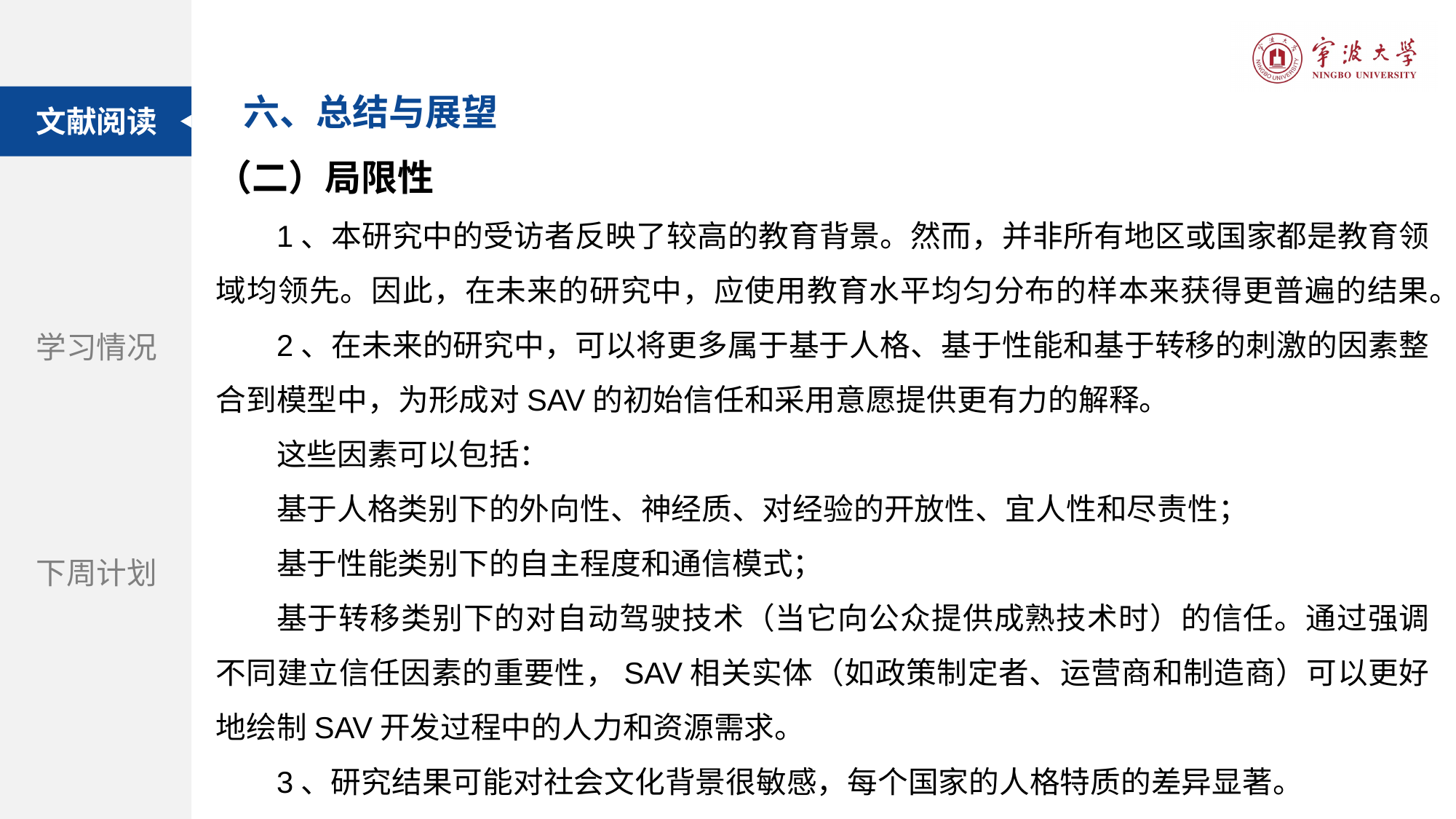

六、总结与展望

文献阅读
（二）局限性
1、本研究中的受访者反映了较高的教育背景。然而，并非所有地区或国家都是教育领域均领先。因此，在未来的研究中，应使用教育水平均匀分布的样本来获得更普遍的结果。
2、在未来的研究中，可以将更多属于基于人格、基于性能和基于转移的刺激的因素整合到模型中，为形成对SAV的初始信任和采用意愿提供更有力的解释。
这些因素可以包括：
基于人格类别下的外向性、神经质、对经验的开放性、宜人性和尽责性；
基于性能类别下的自主程度和通信模式；
基于转移类别下的对自动驾驶技术（当它向公众提供成熟技术时）的信任。通过强调不同建立信任因素的重要性，SAV相关实体（如政策制定者、运营商和制造商）可以更好地绘制SAV开发过程中的人力和资源需求。
3、研究结果可能对社会文化背景很敏感，每个国家的人格特质的差异显著。
题目：自动驾驶汽车和街道设计：使用虚拟现实实验探索中央分隔带在提高行人过街安全性方面的作用
学习情况
期刊：Accident Analysis and Prevention
下周计划